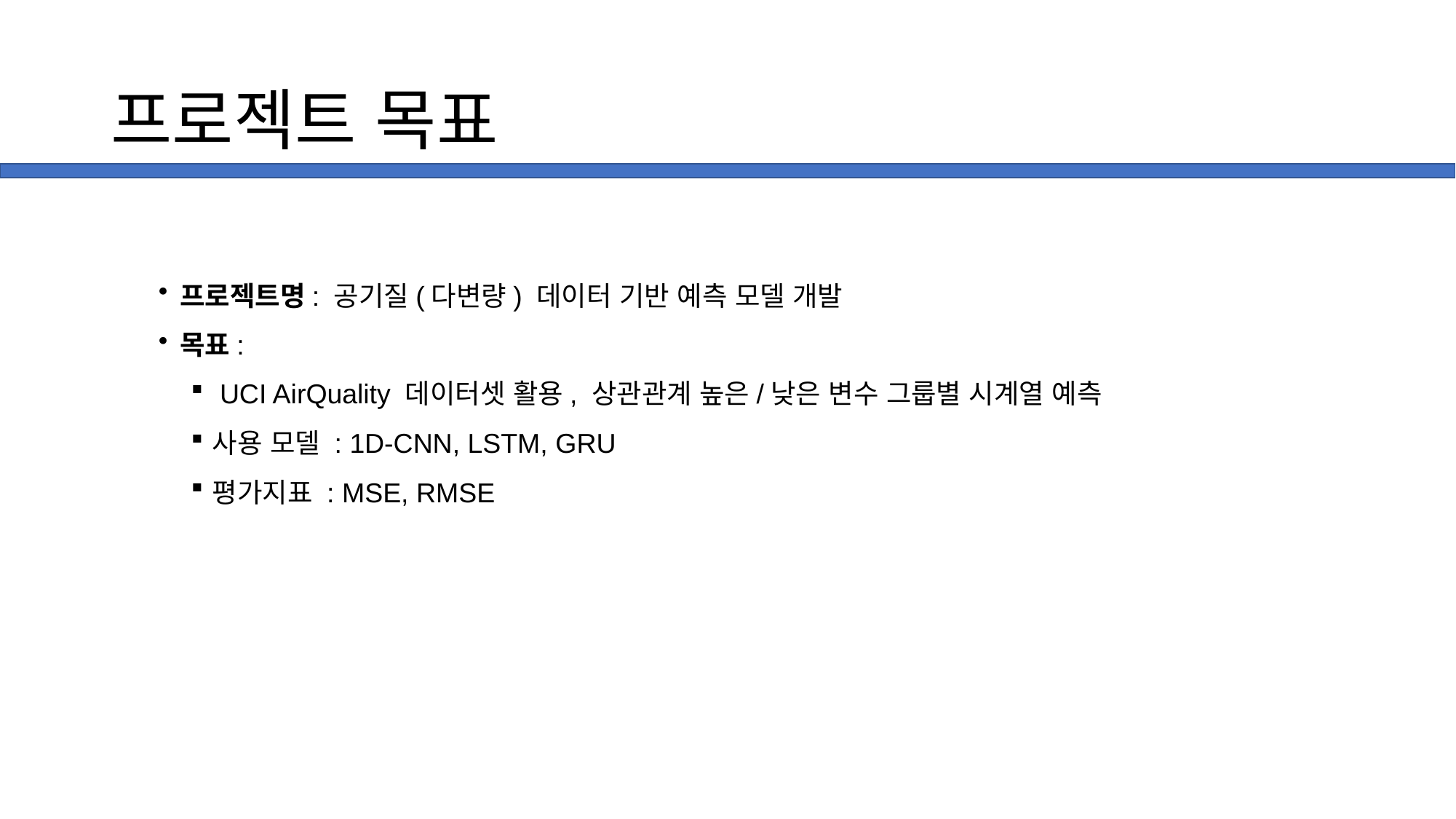

# 프로젝트 목표

프로젝트명: 공기질(다변량) 데이터 기반 예측 모델 개발
목표:
 UCI AirQuality 데이터셋 활용, 상관관계 높은/낮은 변수 그룹별 시계열 예측
사용 모델 : 1D-CNN, LSTM, GRU
평가지표 : MSE, RMSE